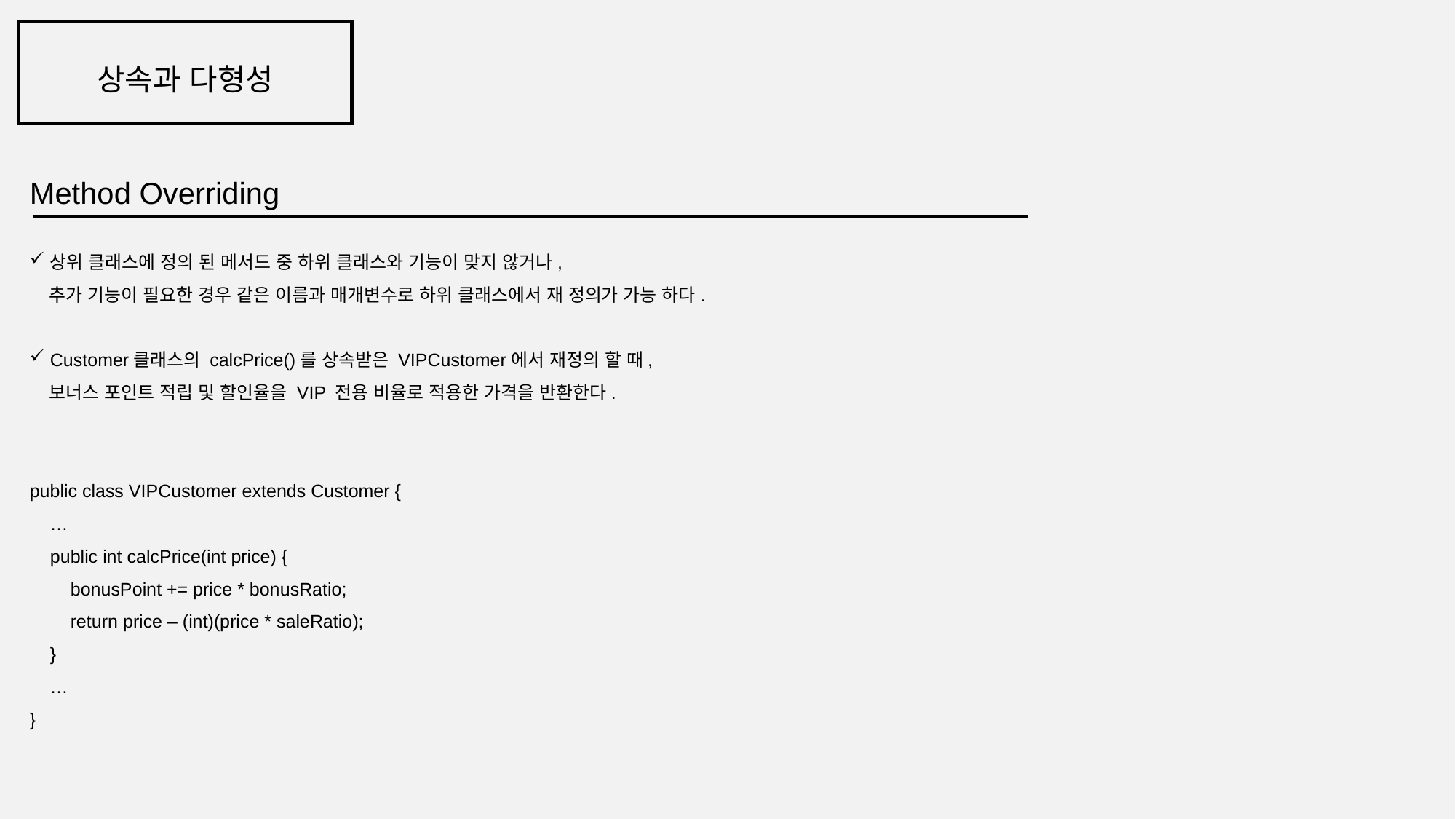

상속과 다형성
Method Overriding
상위 클래스에 정의 된 메서드 중 하위 클래스와 기능이 맞지 않거나,
   추가 기능이 필요한 경우 같은 이름과 매개변수로 하위 클래스에서 재 정의가 가능 하다.

Customer클래스의 calcPrice()를 상속받은 VIPCustomer에서 재정의 할 때,
   보너스 포인트 적립 및 할인율을 VIP 전용 비율로 적용한 가격을 반환한다.

public class VIPCustomer extends Customer {
    …
    public int calcPrice(int price) {
        bonusPoint += price * bonusRatio;
        return price – (int)(price * saleRatio);
    }
    …
}